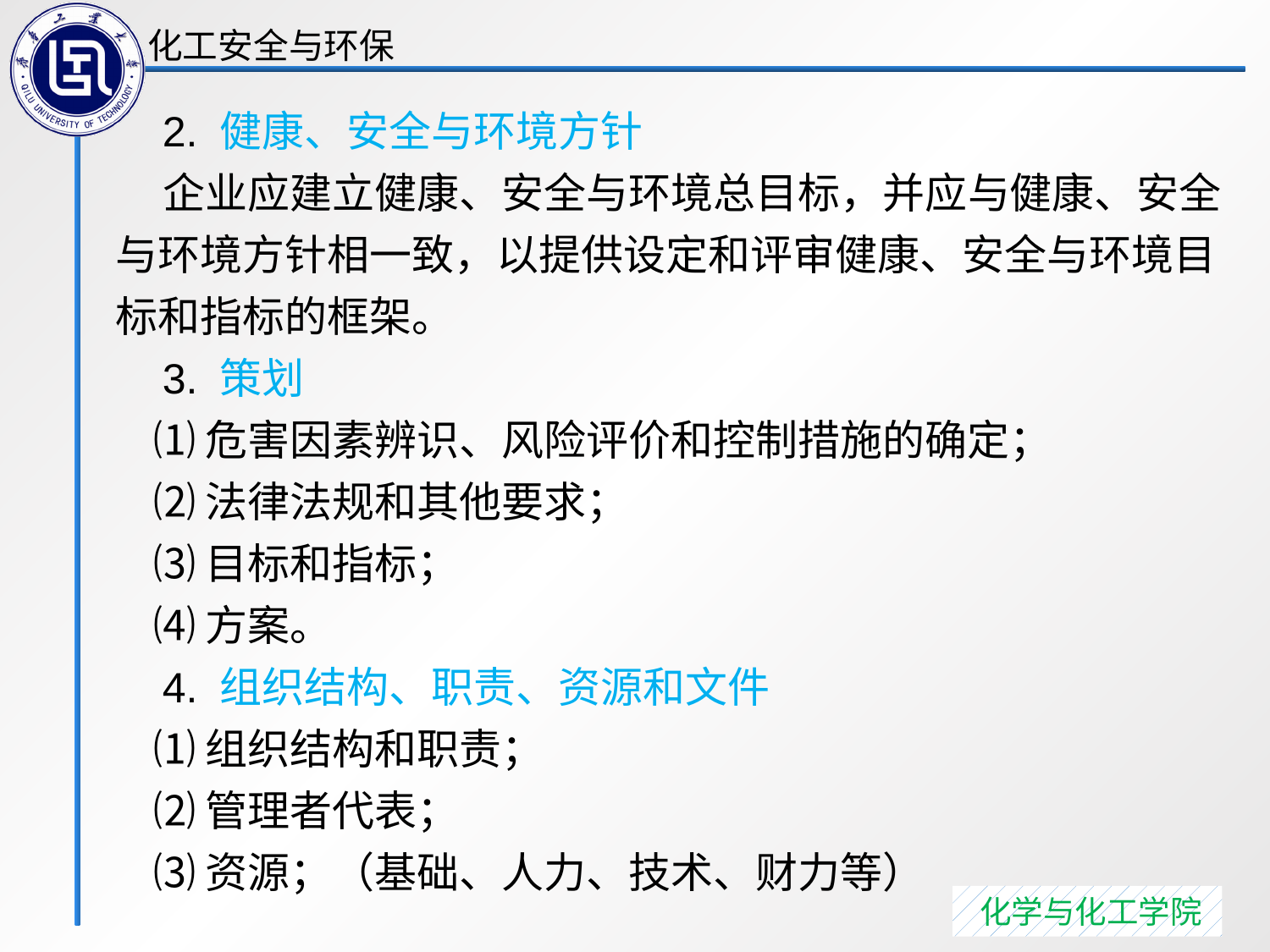

2. 健康、安全与环境方针
    企业应建立健康、安全与环境总目标，并应与健康、安全与环境方针相一致，以提供设定和评审健康、安全与环境目标和指标的框架。
    3. 策划
    ⑴危害因素辨识、风险评价和控制措施的确定；
    ⑵法律法规和其他要求；
    ⑶目标和指标；
    ⑷方案。
    4. 组织结构、职责、资源和文件
    ⑴组织结构和职责；
    ⑵管理者代表；
    ⑶资源；（基础、人力、技术、财力等）